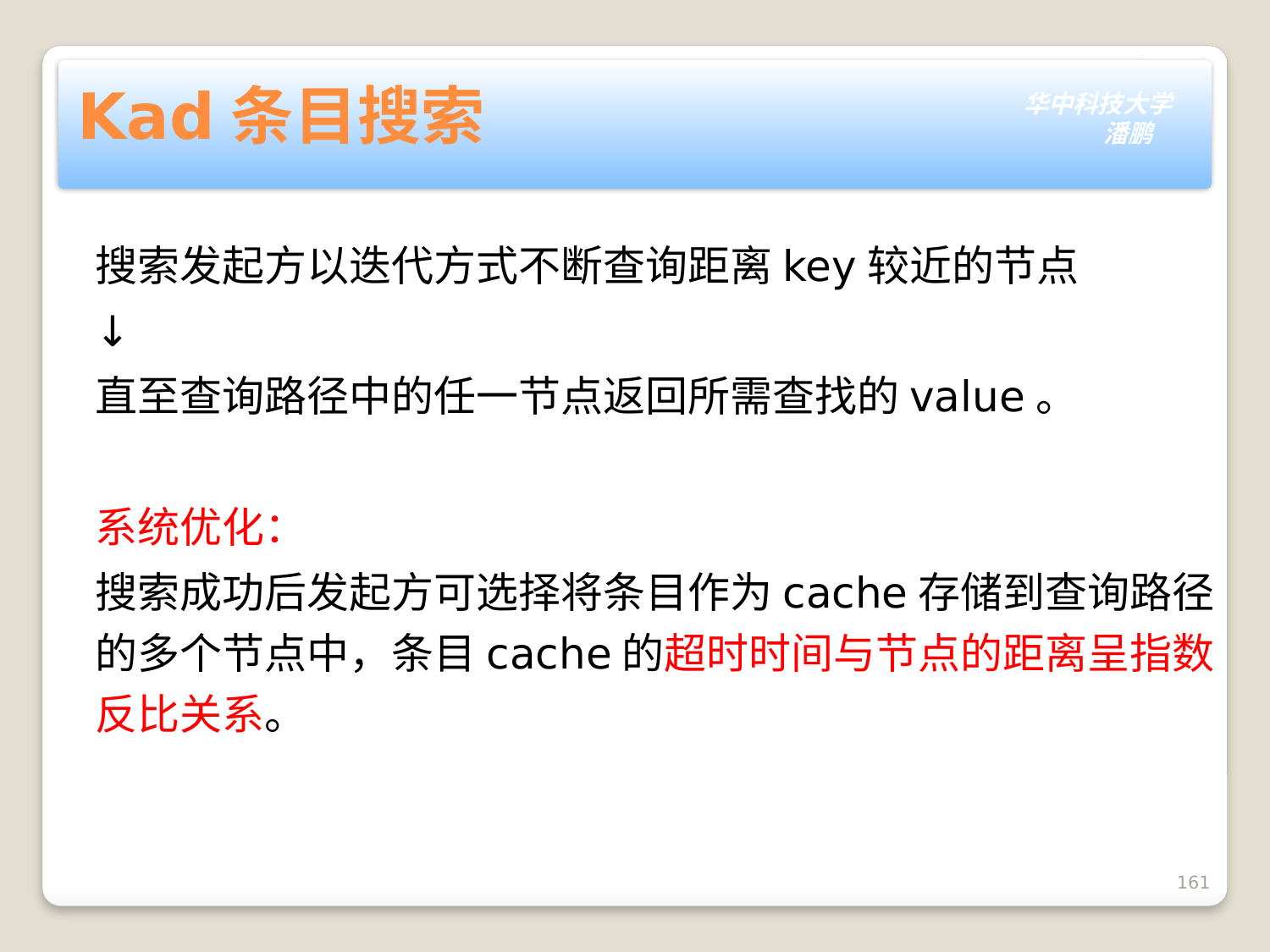

# Kad条目搜索
搜索发起方以迭代方式不断查询距离key较近的节点
↓
直至查询路径中的任一节点返回所需查找的value。

系统优化：
搜索成功后发起方可选择将条目作为cache存储到查询路径的多个节点中，条目cache的超时时间与节点的距离呈指数反比关系。
161